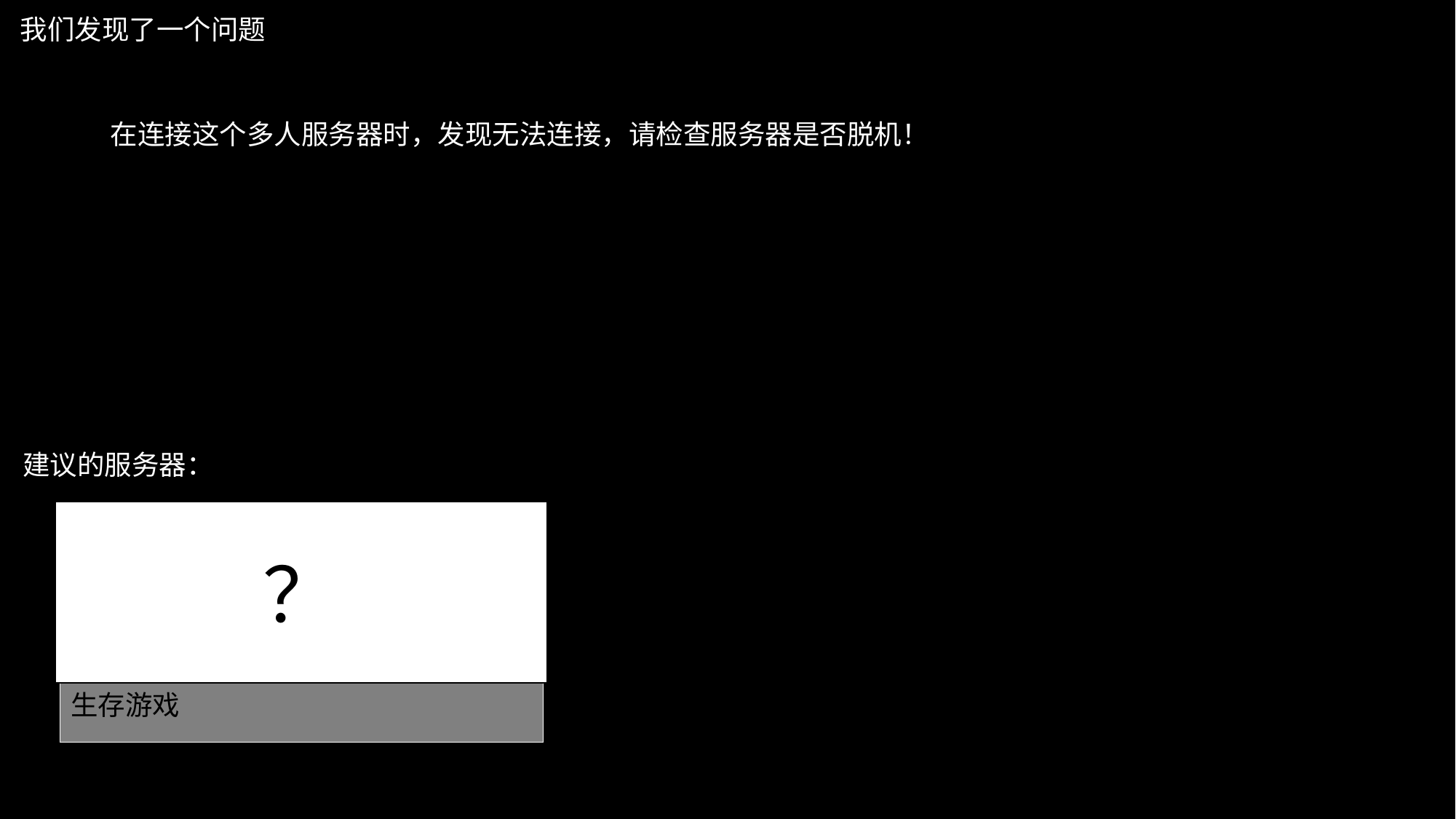

我们发现了一个问题
FGO轻购
在连接这个多人服务器时，发现无法连接，请检查服务器是否脱机！
请稍候…

输入
确定
加载中…
输入FGO轻购的多人游戏的代号
开始游戏
多人游戏
建议的服务器：
？

取消
生存游戏